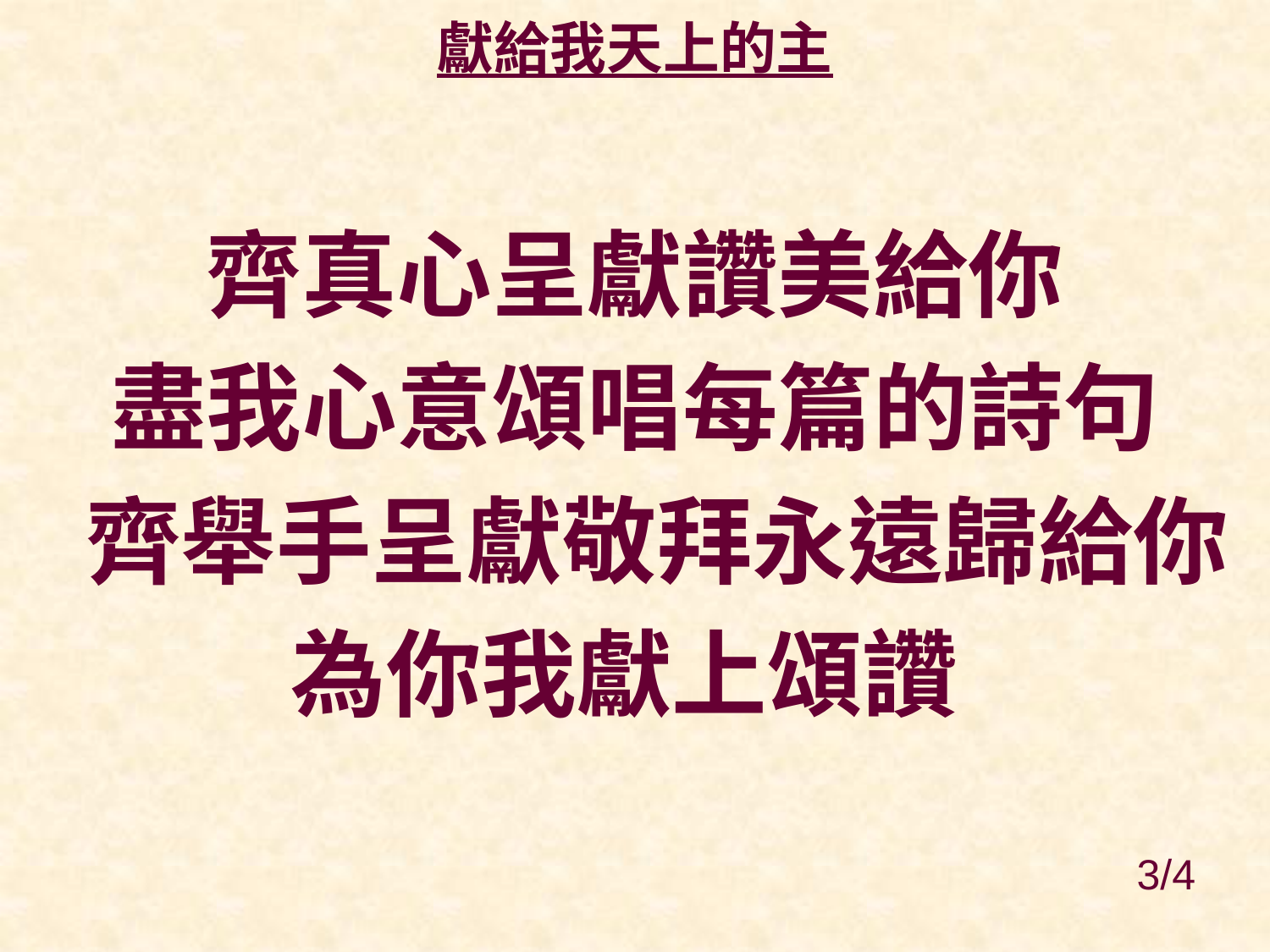

# 獻給我天上的主
齊真心呈獻讚美給你
盡我心意頌唱每篇的詩句
 齊舉手呈獻敬拜永遠歸給你
為你我獻上頌讚
3/4